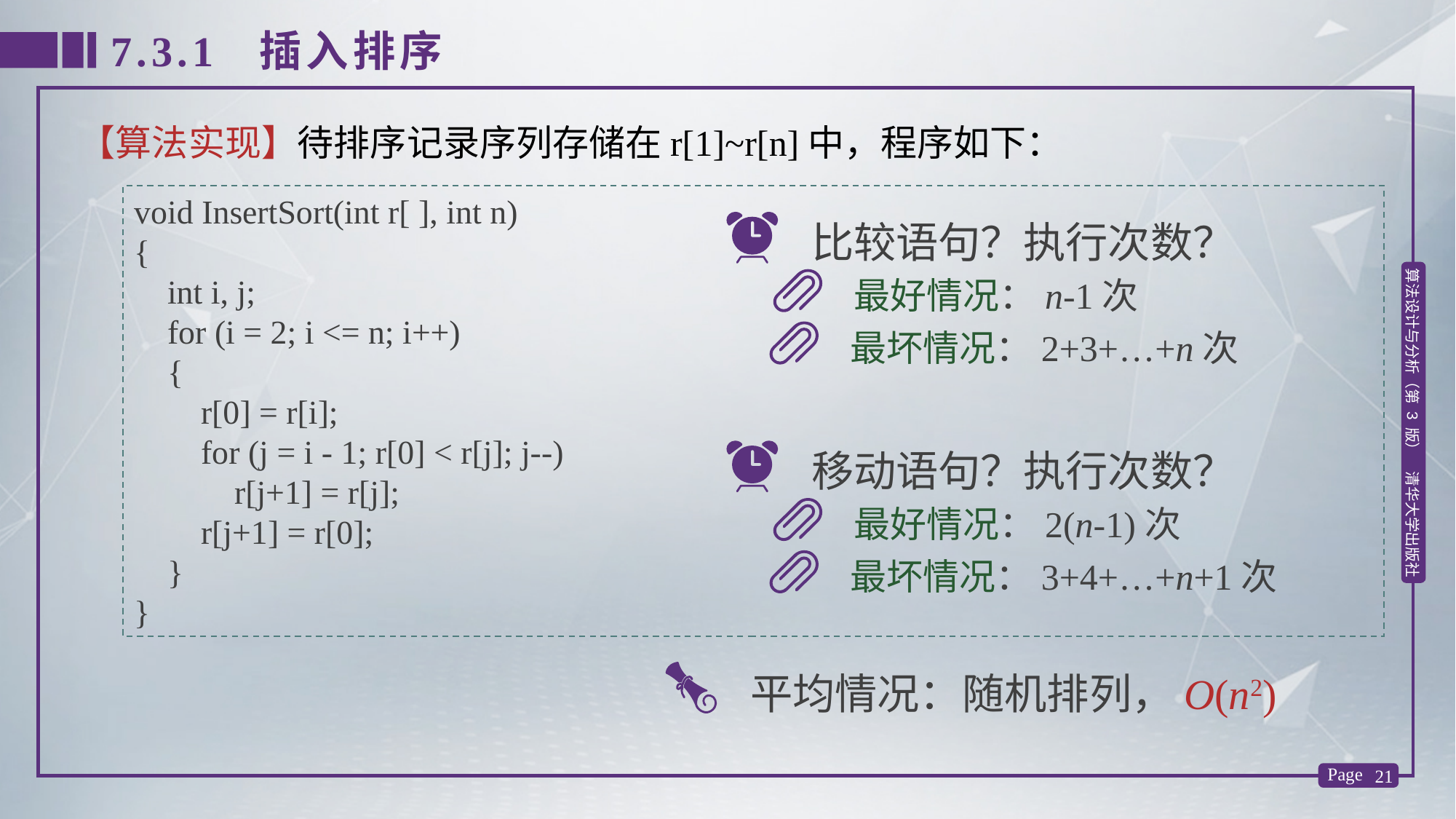

7.3.1  插入排序
【算法实现】待排序记录序列存储在r[1]~r[n]中，程序如下：
void InsertSort(int r[ ], int n)
{
    int i, j;
    for (i = 2; i <= n; i++)
    {
        r[0] = r[i];
        for (j = i - 1; r[0] < r[j]; j--)
            r[j+1] = r[j];
        r[j+1] = r[0];
    }
}
比较语句？执行次数？

最好情况：n-1次

最坏情况：2+3+…+n次

移动语句？执行次数？

最好情况：2(n-1)次

最坏情况：3+4+…+n+1次

 平均情况：随机排列，O(n2)